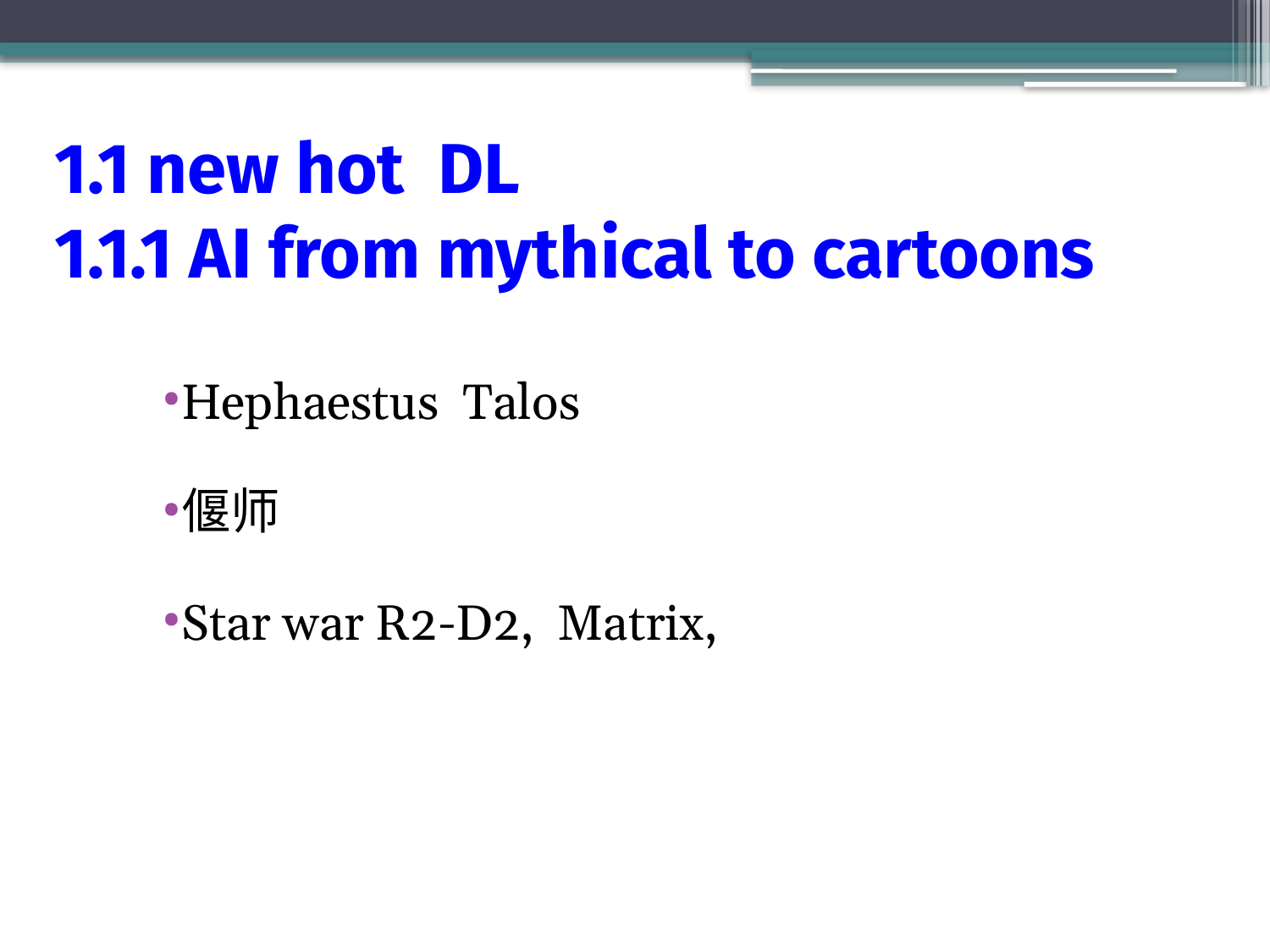

1.1 new hot  DL
1.1.1 AI from mythical to cartoons
Hephaestus  Talos
偃师
Star war R2-D2,  Matrix,